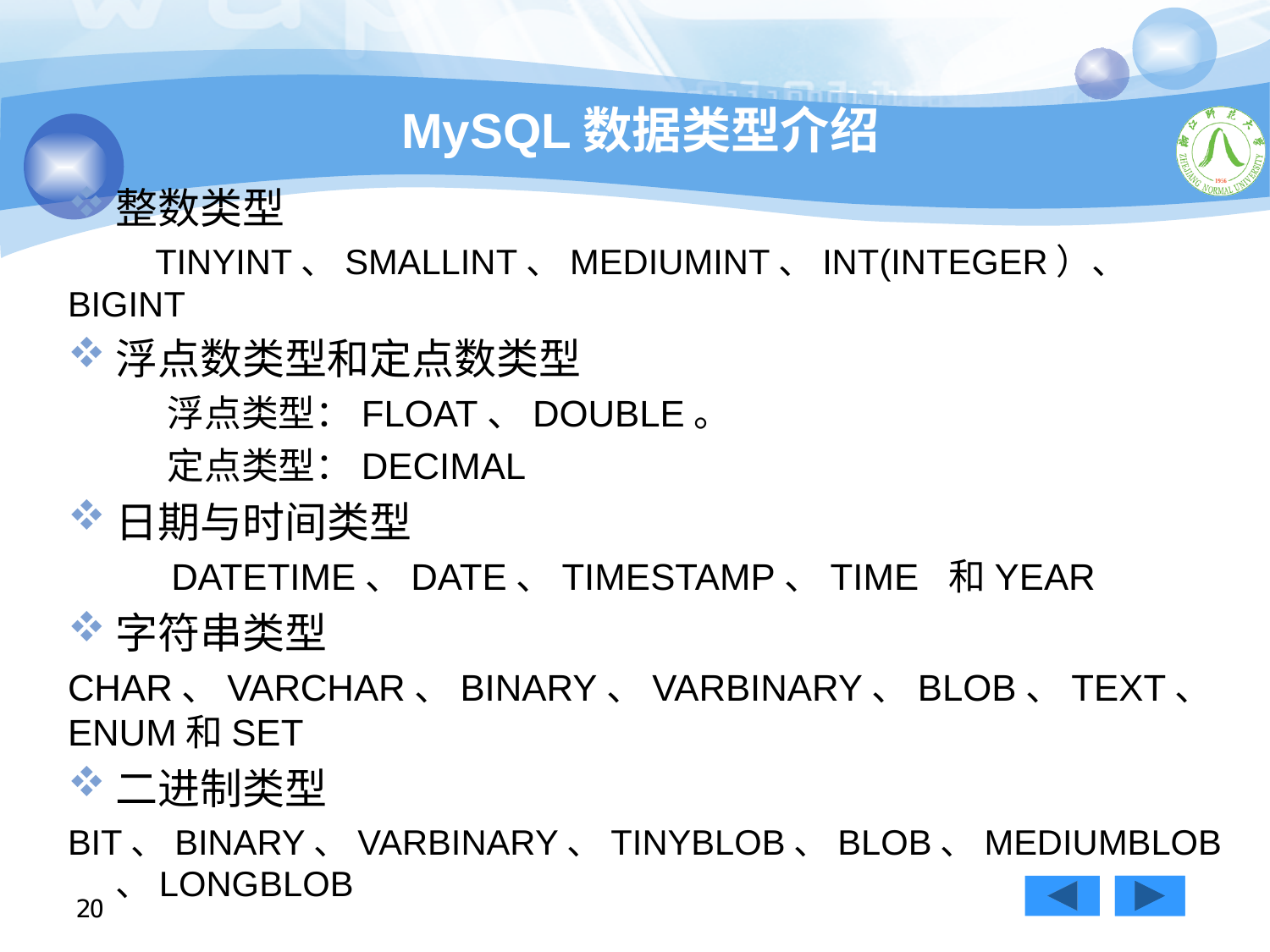

# MySQL数据类型介绍
整数类型
         TINYINT、SMALLINT、MEDIUMINT、INT(INTEGER）、 BIGINT
浮点数类型和定点数类型
           浮点类型：FLOAT、DOUBLE。
           定点类型：DECIMAL
日期与时间类型
          DATETIME、DATE、TIMESTAMP、TIME  和YEAR
字符串类型
CHAR、VARCHAR、BINARY、VARBINARY、BLOB、TEXT、ENUM和SET
二进制类型
BIT、BINARY、VARBINARY、TINYBLOB、BLOB、MEDIUMBLOB、LONGBLOB
20